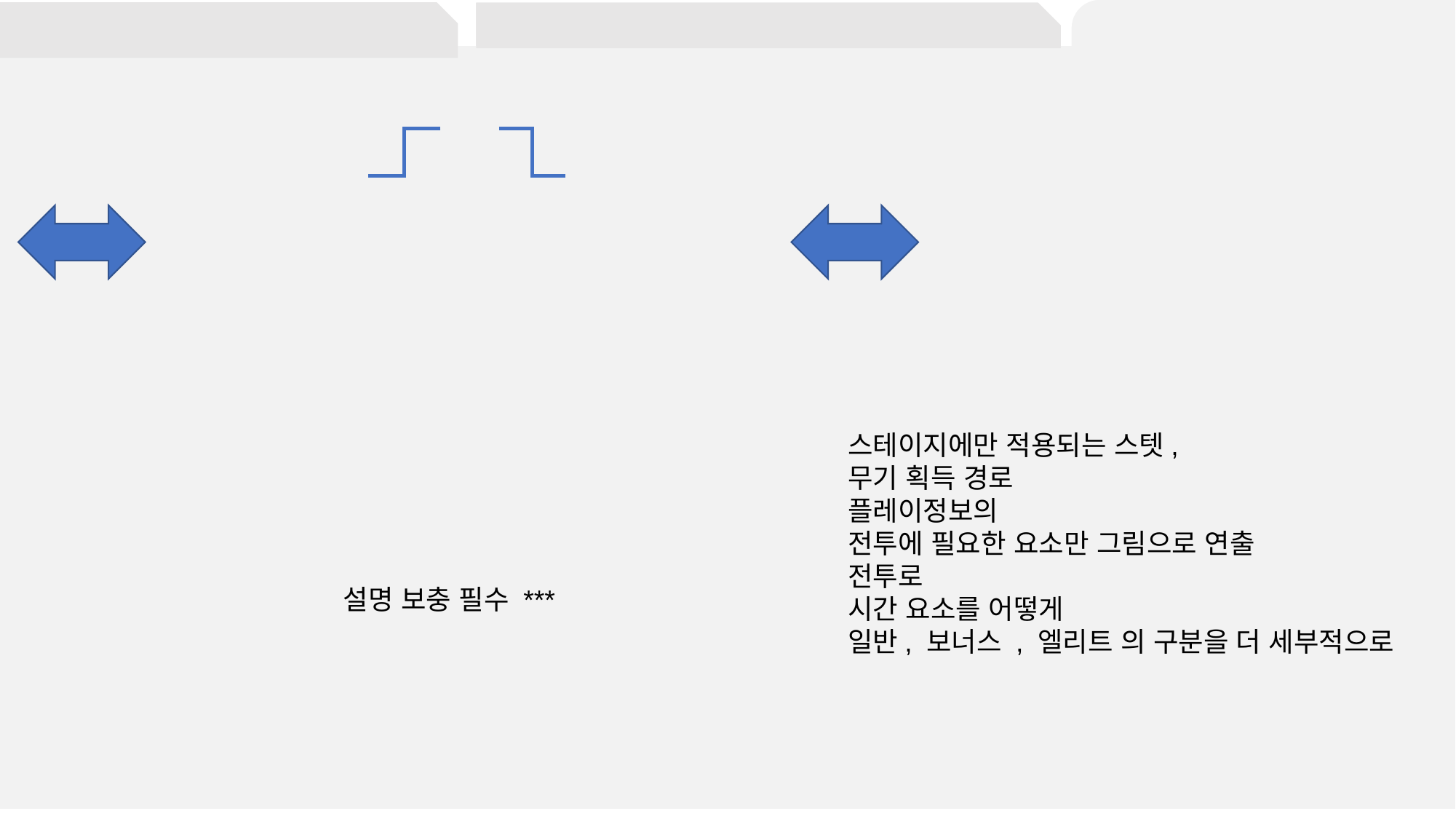

하나의 경로로 진행하여 보스에 도달하면 나머지 경로들은 버려지는 것인가?
지금 선택지가 많지만 그것이 어떻게 활용되고 적용되는지에 대한 내용이 없다.

#

스테이지에만 적용되는 스텟,
무기 획득 경로
플레이정보의
전투에 필요한 요소만 그림으로 연출
전투로
시간 요소를 어떻게
일반, 보너스 , 엘리트 의 구분을 더 세부적으로
설명 보충 필수 ***